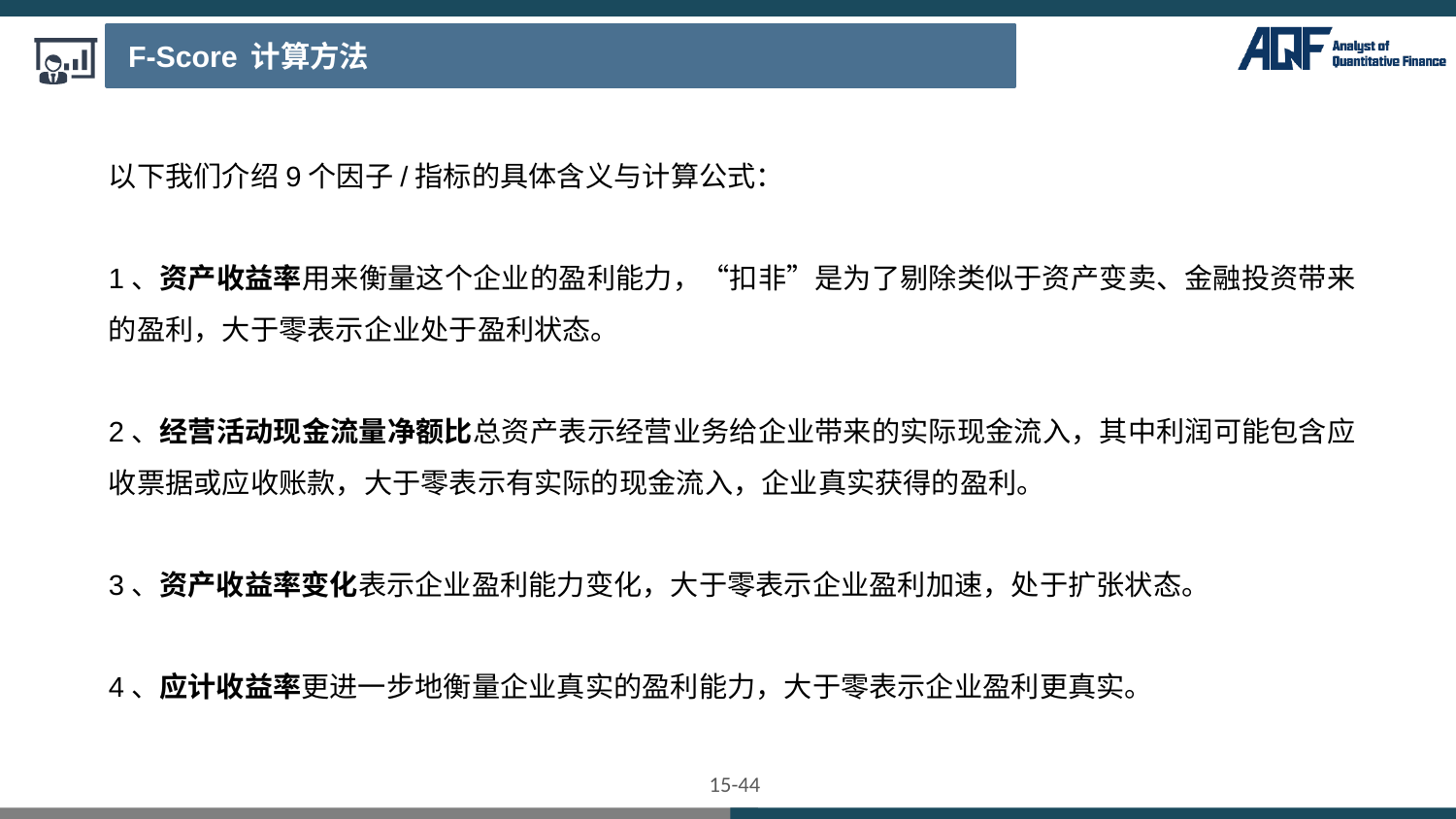

F-Score 计算方法
以下我们介绍9个因子/指标的具体含义与计算公式：

1、资产收益率用来衡量这个企业的盈利能力，“扣非”是为了剔除类似于资产变卖、金融投资带来的盈利，大于零表示企业处于盈利状态。

2、经营活动现金流量净额比总资产表示经营业务给企业带来的实际现金流入，其中利润可能包含应收票据或应收账款，大于零表示有实际的现金流入，企业真实获得的盈利。

3、资产收益率变化表示企业盈利能力变化，大于零表示企业盈利加速，处于扩张状态。

4、应计收益率更进一步地衡量企业真实的盈利能力，大于零表示企业盈利更真实。